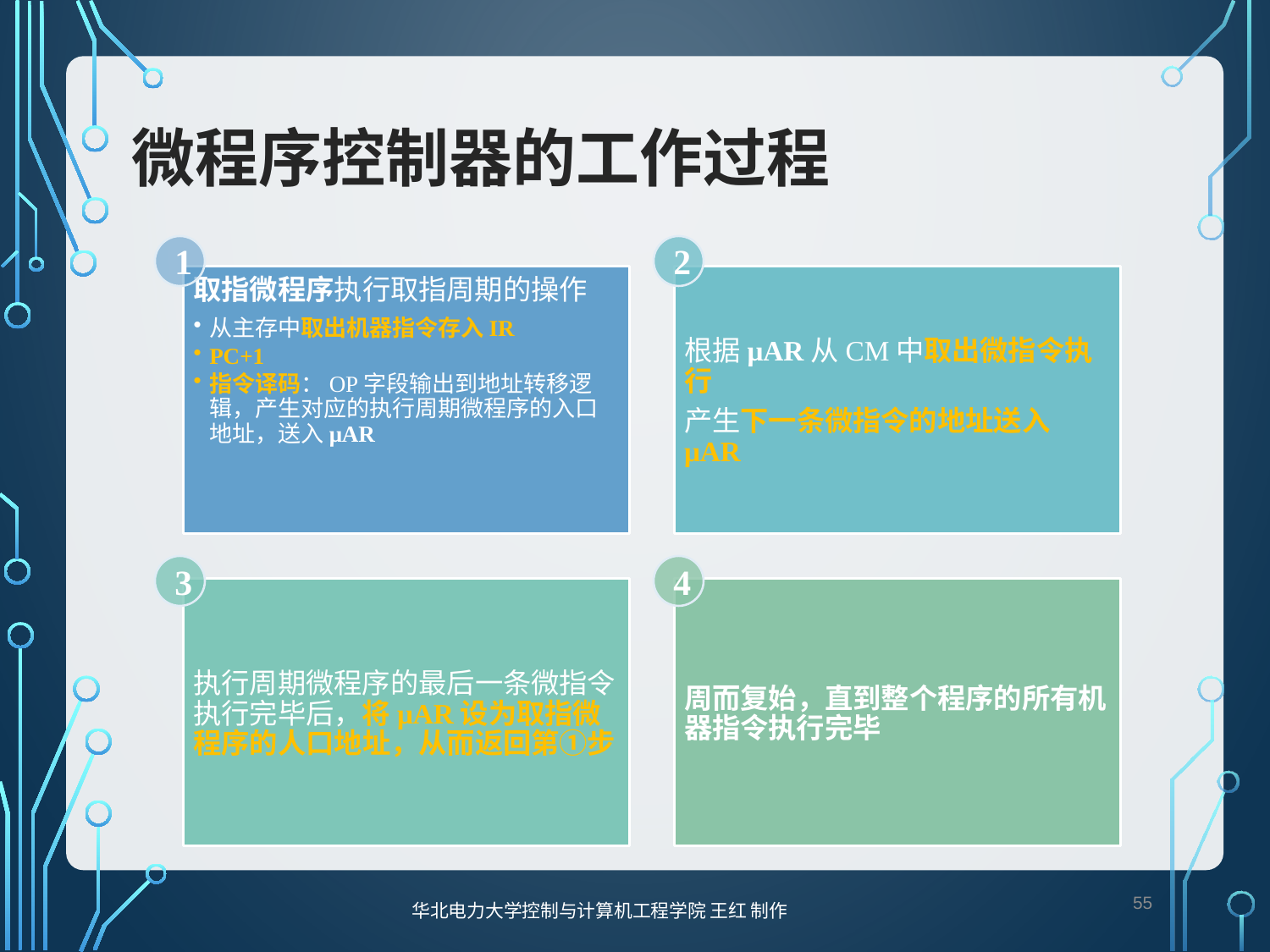

# 微程序控制器的工作过程
1
2
取指微程序执行取指周期的操作
从主存中取出机器指令存入IR
PC+1
指令译码：OP字段输出到地址转移逻辑，产生对应的执行周期微程序的入口地址，送入μAR
根据μAR从CM中取出微指令执行
产生下一条微指令的地址送入μAR
执行周期微程序的最后一条微指令执行完毕后，将μAR设为取指微程序的人口地址，从而返回第①步
周而复始，直到整个程序的所有机器指令执行完毕
3
4
55
华北电力大学控制与计算机工程学院 王红 制作